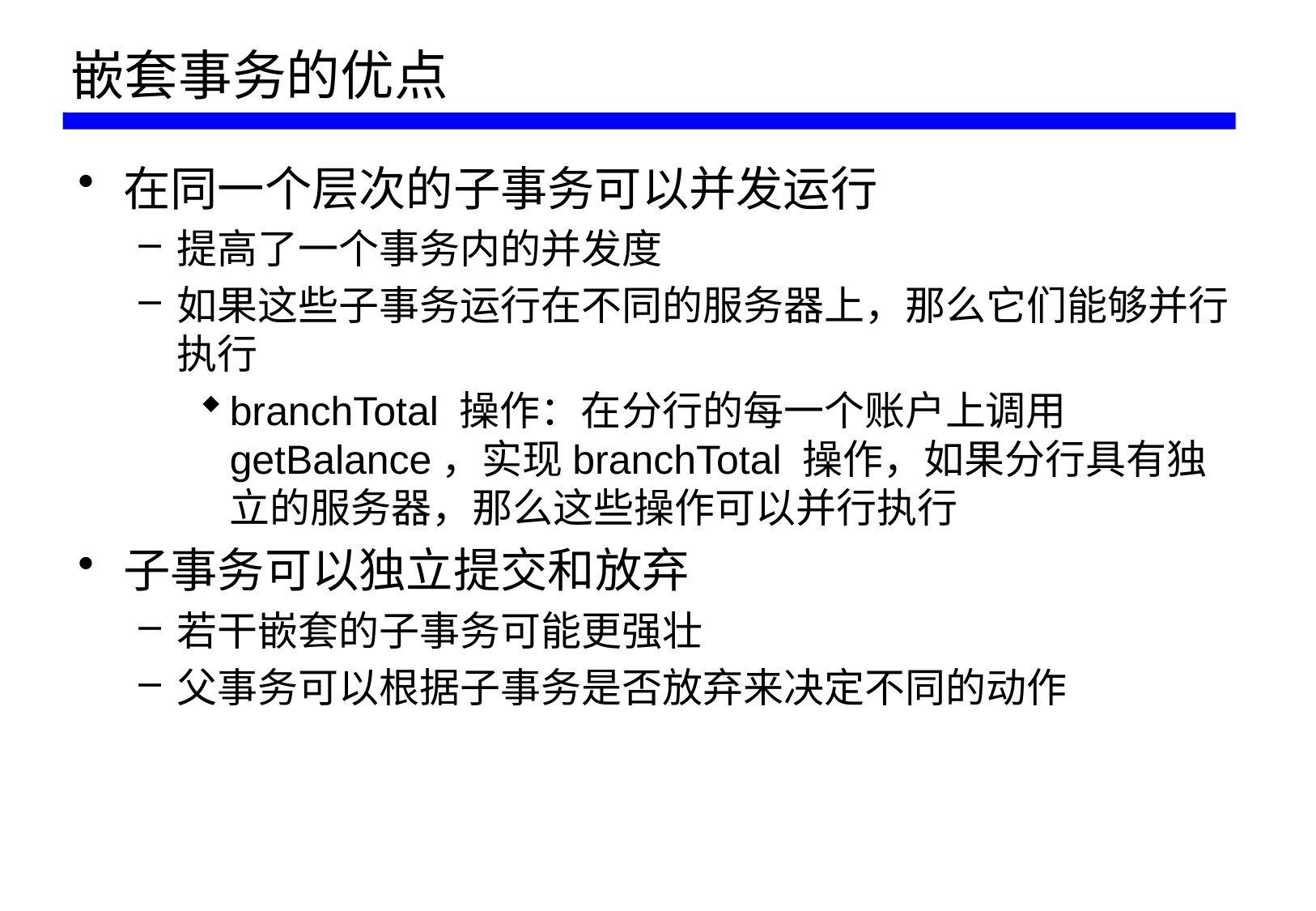

# 嵌套事务的优点
在同一个层次的子事务可以并发运行
提高了一个事务内的并发度
如果这些子事务运行在不同的服务器上，那么它们能够并行执行
branchTotal 操作：在分行的每一个账户上调用getBalance，实现branchTotal 操作，如果分行具有独立的服务器，那么这些操作可以并行执行
子事务可以独立提交和放弃
若干嵌套的子事务可能更强壮
父事务可以根据子事务是否放弃来决定不同的动作